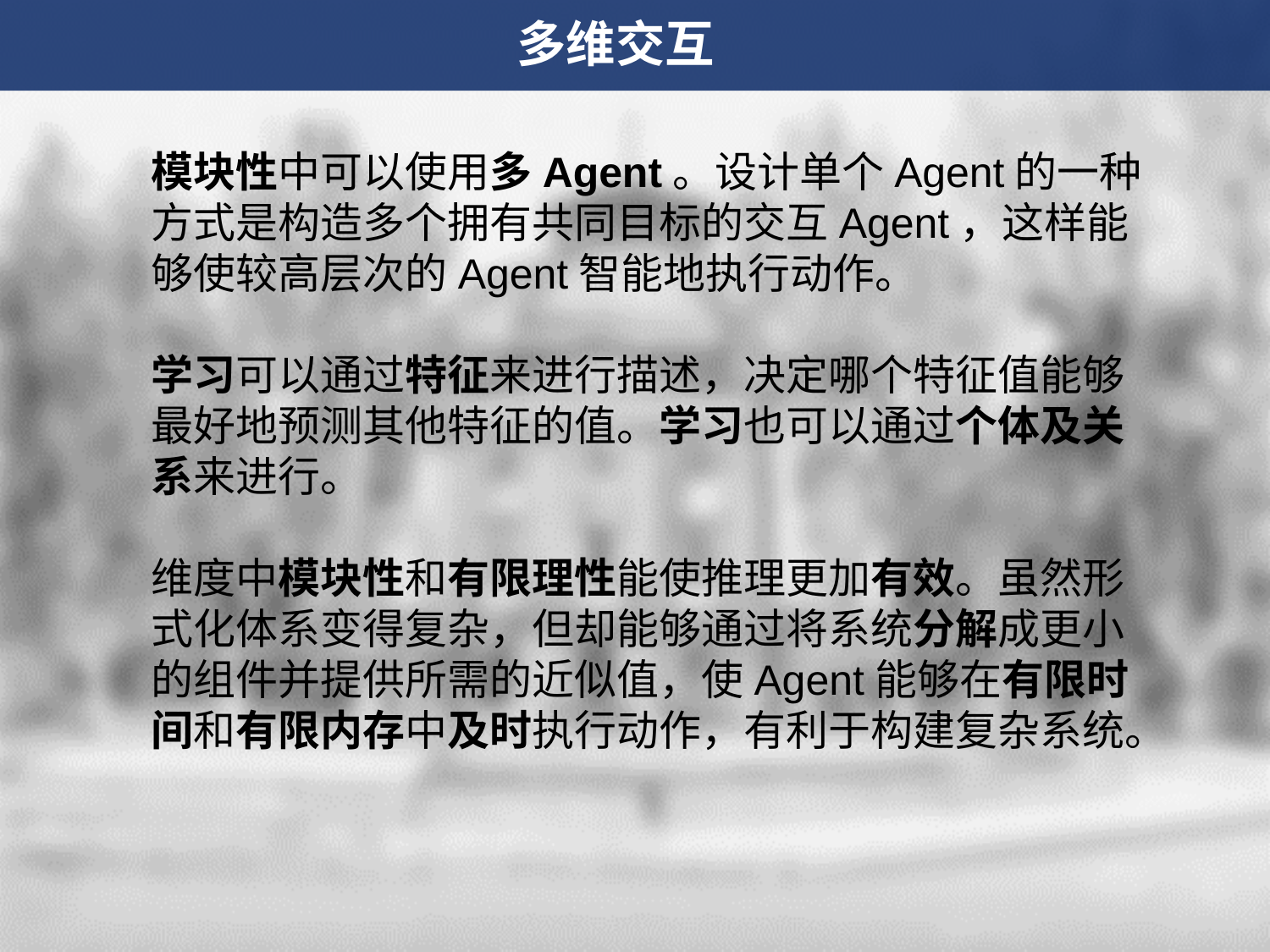

多维交互
模块性中可以使用多Agent。设计单个Agent的一种方式是构造多个拥有共同目标的交互Agent，这样能够使较高层次的Agent智能地执行动作。

学习可以通过特征来进行描述，决定哪个特征值能够最好地预测其他特征的值。学习也可以通过个体及关系来进行。

维度中模块性和有限理性能使推理更加有效。虽然形式化体系变得复杂，但却能够通过将系统分解成更小的组件并提供所需的近似值，使Agent能够在有限时间和有限内存中及时执行动作，有利于构建复杂系统。